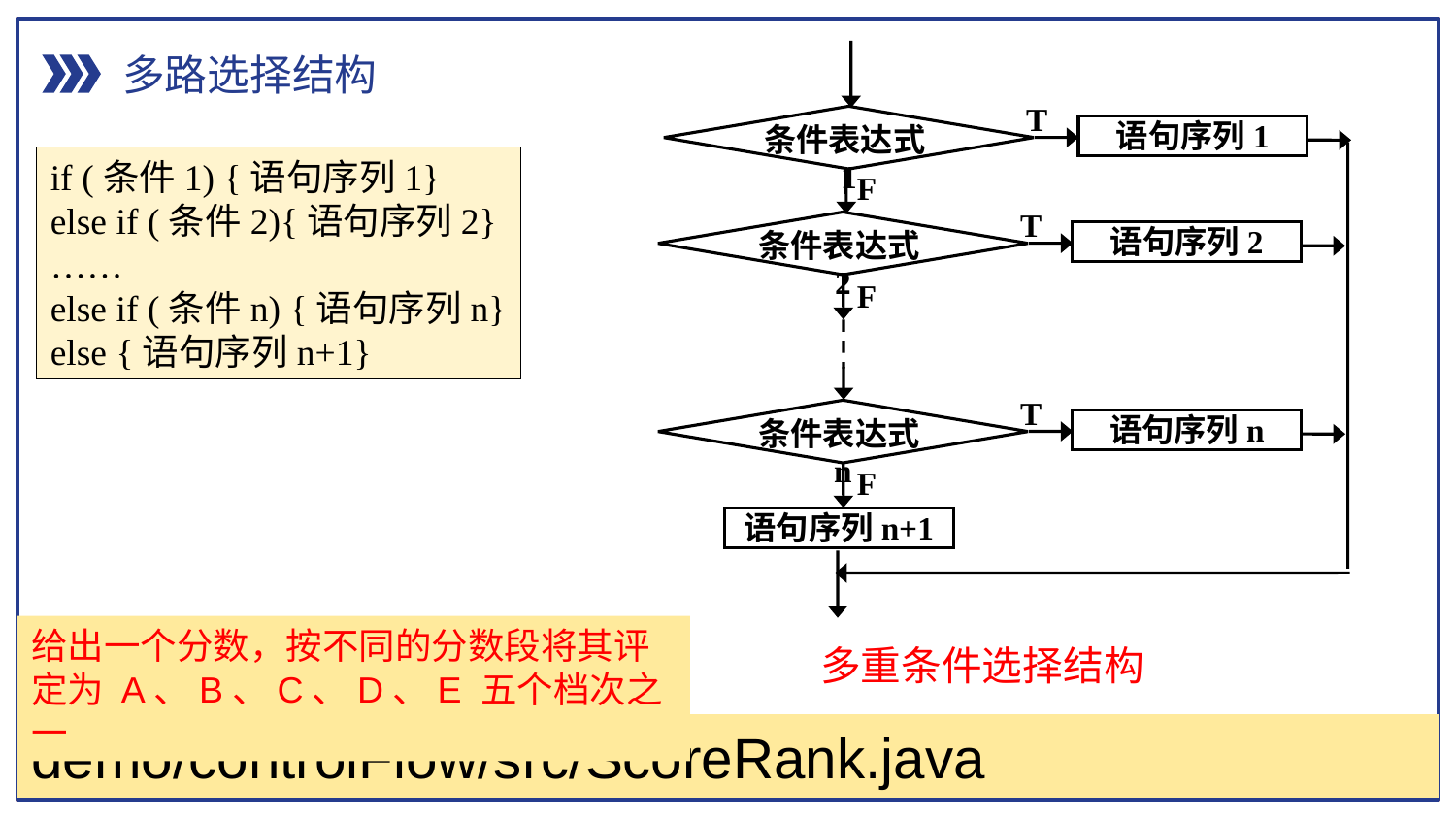

多路选择结构

条件表达式1
F

T
语句序列1

T
条件表达式2
语句序列2

F

T
条件表达式n
语句序列n

F
语句序列n+1

多重条件选择结构

if (条件1) {语句序列1}
else if (条件2){语句序列2}
……
else if (条件n) {语句序列n}
else {语句序列n+1}
给出一个分数，按不同的分数段将其评定为 A、B、C、D、E 五个档次之一
demo/controlFlow/src/ScoreRank.java